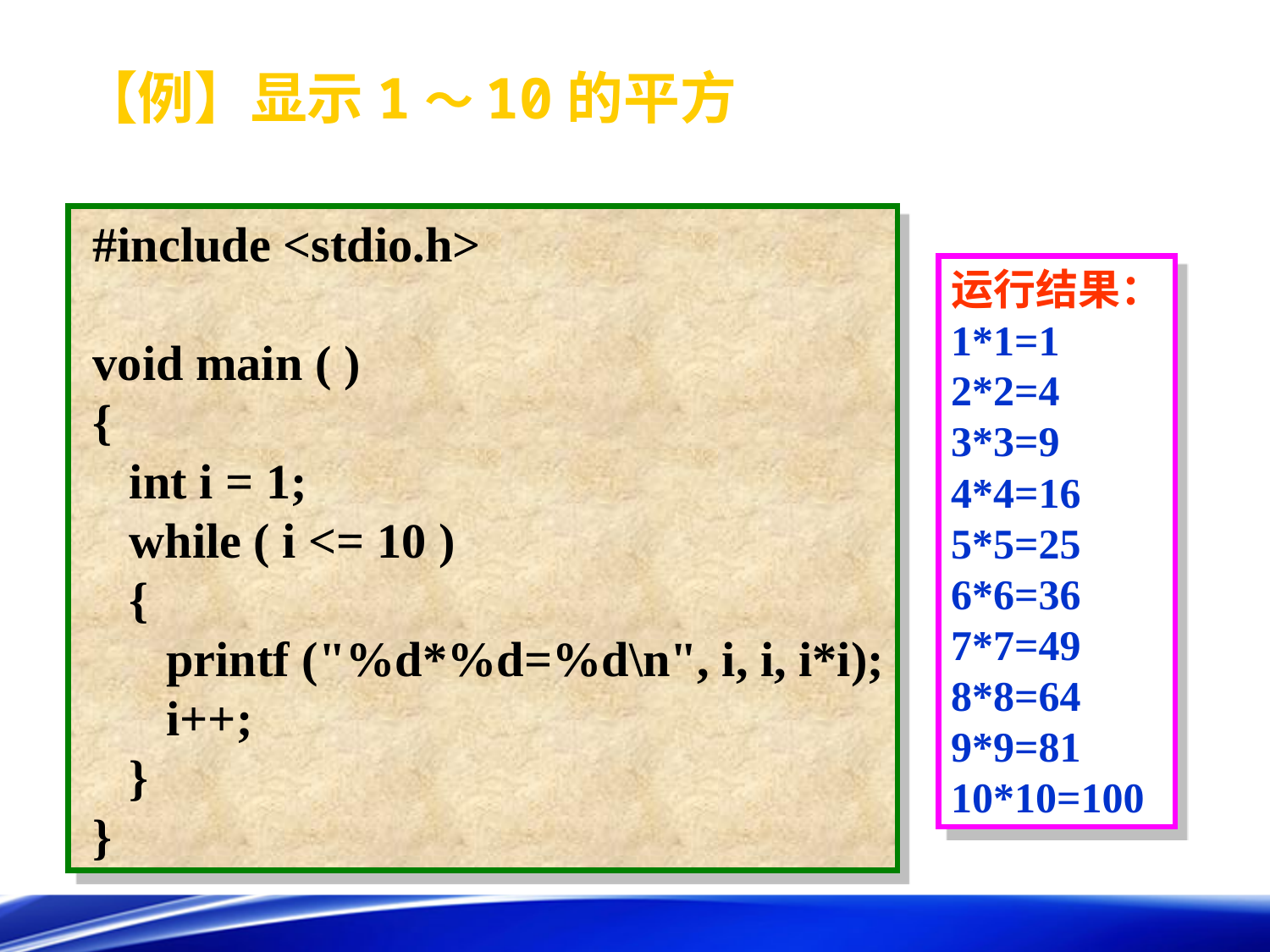

【例】显示1～10的平方
  #include <stdio.h>

  void main ( )
  {
     int i = 1;
     while ( i <= 10 )
     {
        printf ("%d*%d=%d\n", i, i, i*i);
        i++;
     }
  }
运行结果：
1*1=1
2*2=4
3*3=9
4*4=16
5*5=25
6*6=36
7*7=49
8*8=64
9*9=81
10*10=100